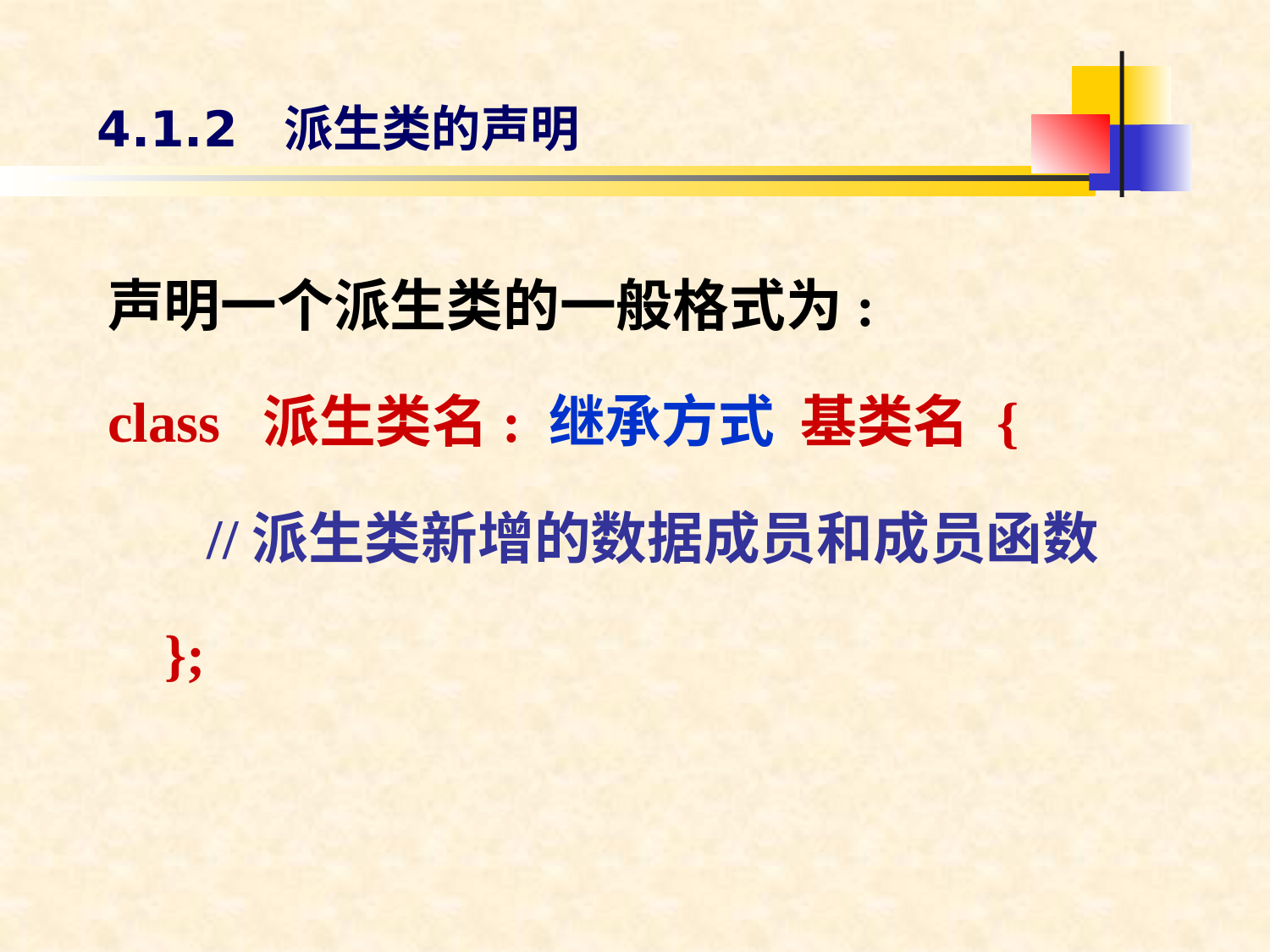

4.1.2  派生类的声明
声明一个派生类的一般格式为:
class  派生类名: 继承方式  基类名 {
       //派生类新增的数据成员和成员函数
    };